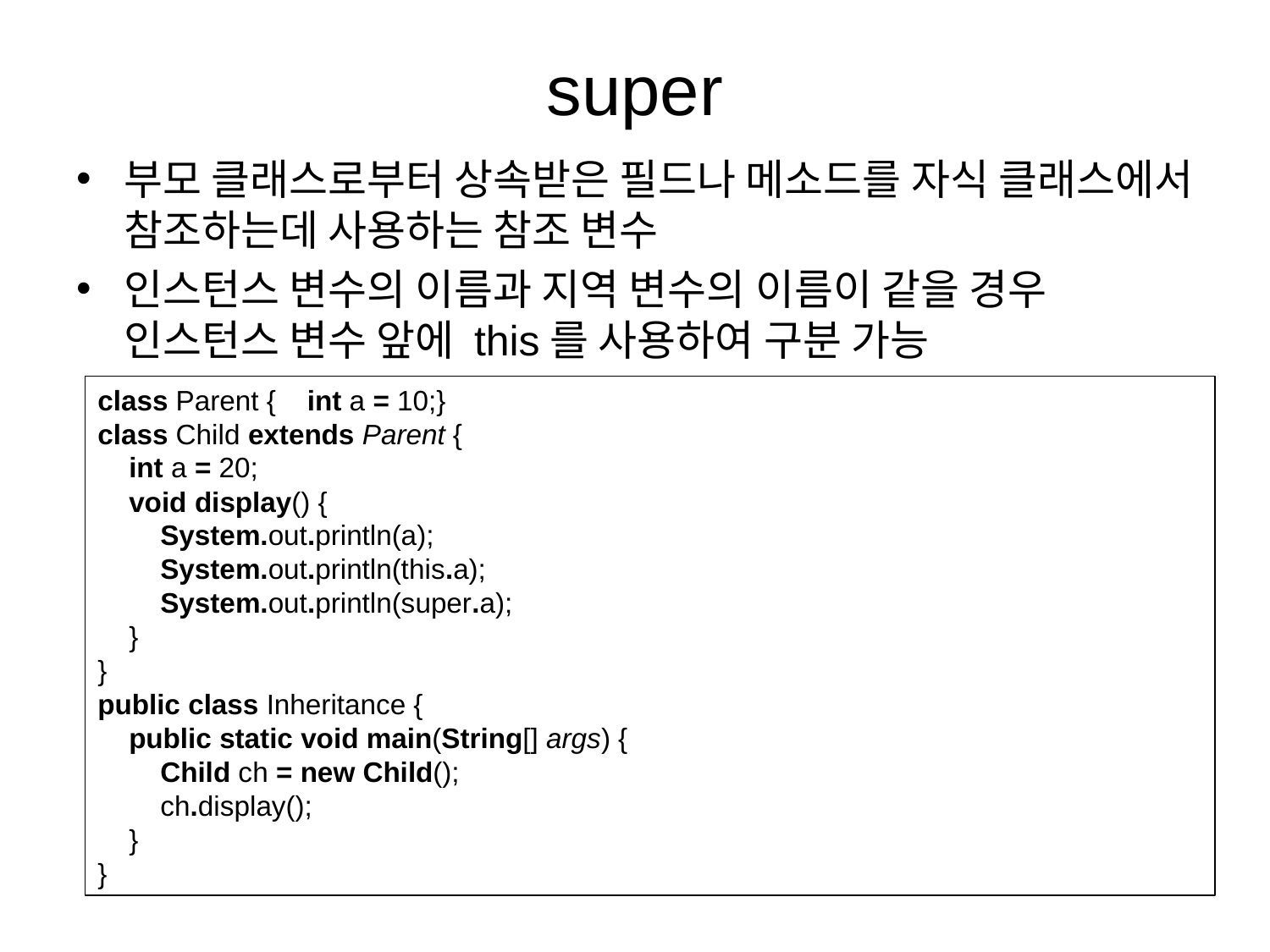

# super
부모 클래스로부터 상속받은 필드나 메소드를 자식 클래스에서 참조하는데 사용하는 참조 변수
인스턴스 변수의 이름과 지역 변수의 이름이 같을 경우 인스턴스 변수 앞에 this를 사용하여 구분 가능

class Parent {    int a = 10;}
class Child extends Parent {
    int a = 20;
    void display() {
        System.out.println(a);
        System.out.println(this.a);
        System.out.println(super.a);
    }
}
public class Inheritance {
    public static void main(String[] args) {
        Child ch = new Child();
        ch.display();
    }
}